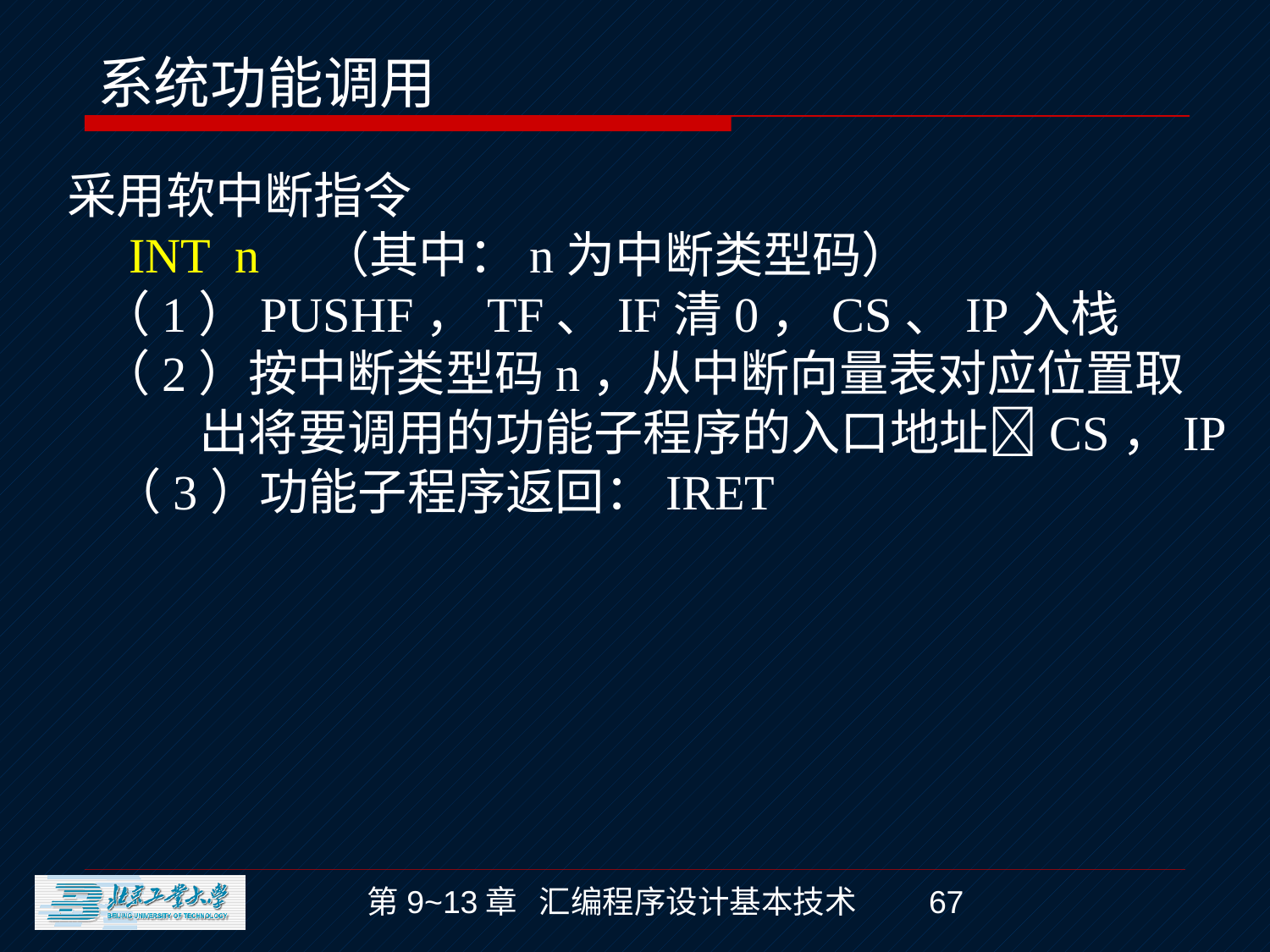

系统功能调用
采用软中断指令
     INT  n    （其中：n为中断类型码）
  （1）PUSHF，TF、IF清0，CS、IP入栈
  （2）按中断类型码n，从中断向量表对应位置取
            出将要调用的功能子程序的入口地址→CS，IP
   （3）功能子程序返回：IRET